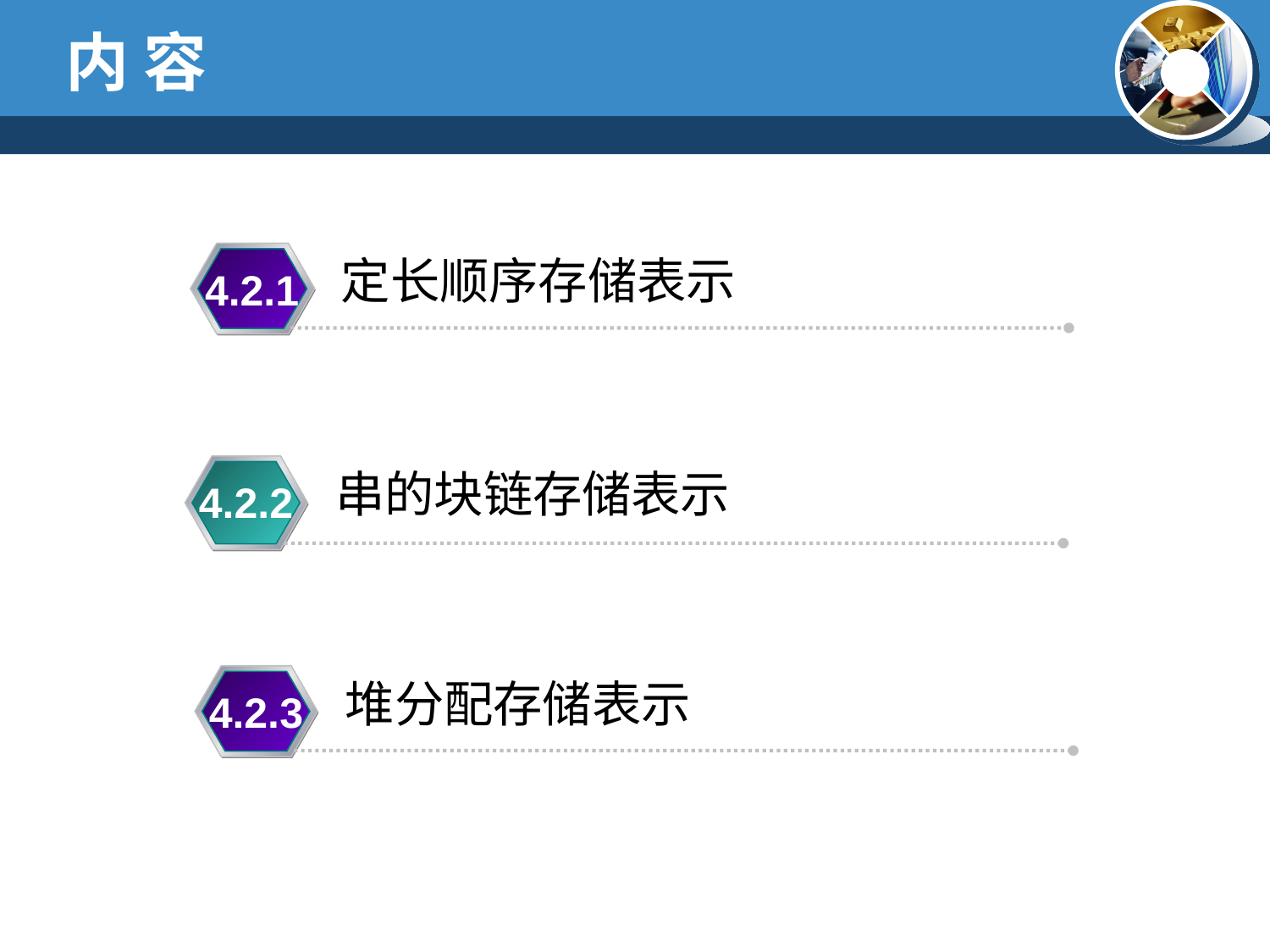

# 内 容

定长顺序存储表示
4.2.1

串的块链存储表示
4.2.2

堆分配存储表示
4.2.3